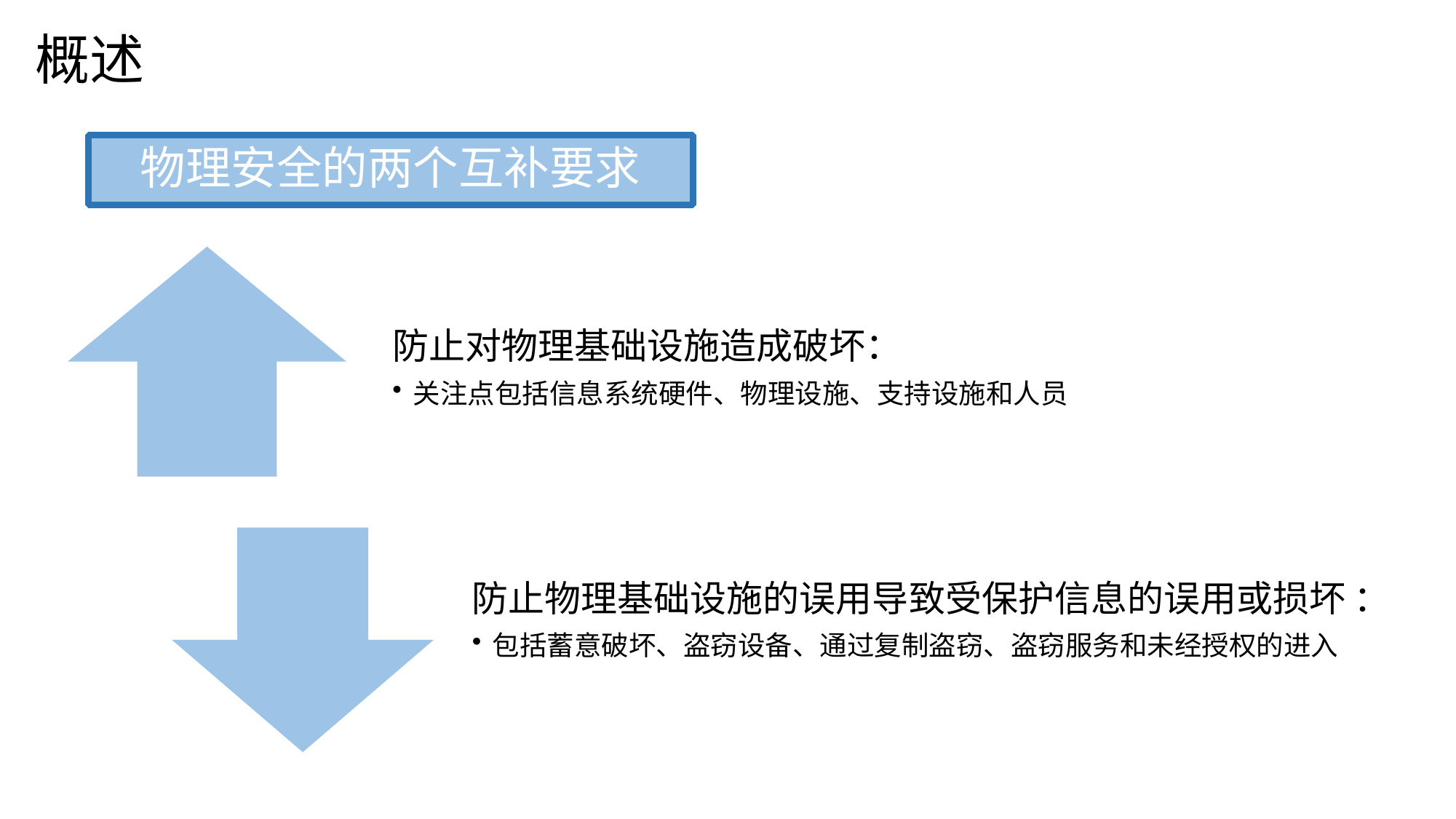

概述

物理安全的两个互补要求
防止对物理基础设施造成破坏：
关注点包括信息系统硬件、物理设施、支持设施和人员
防止物理基础设施的误用导致受保护信息的误用或损坏 ：
包括蓄意破坏、盗窃设备、通过复制盗窃、盗窃服务和未经授权的进入